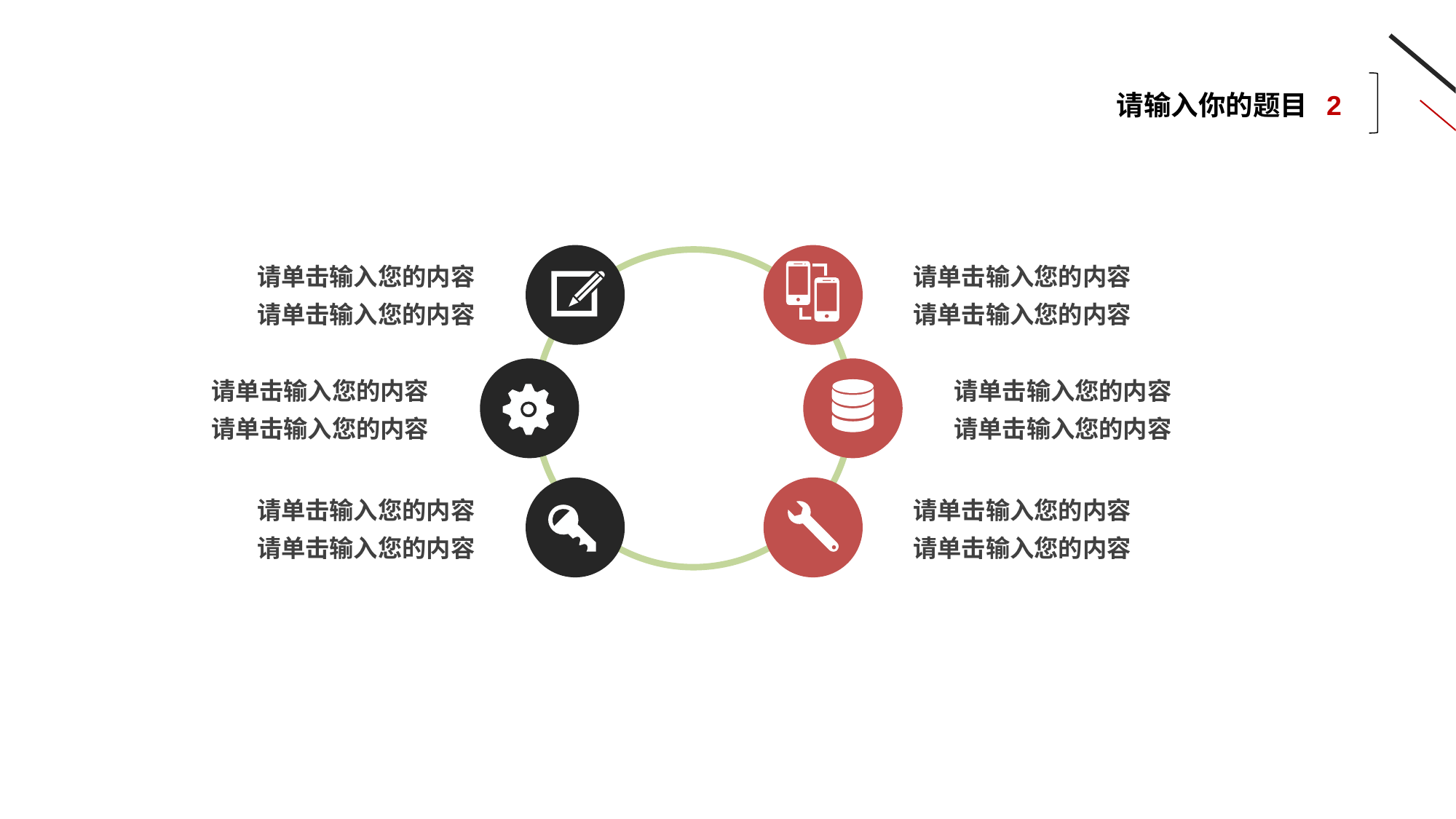

请输入你的题目  2
请单击输入您的内容
请单击输入您的内容
请单击输入您的内容
请单击输入您的内容

请单击输入您的内容
请单击输入您的内容
请单击输入您的内容
请单击输入您的内容

请单击输入您的内容
请单击输入您的内容
请单击输入您的内容
请单击输入您的内容